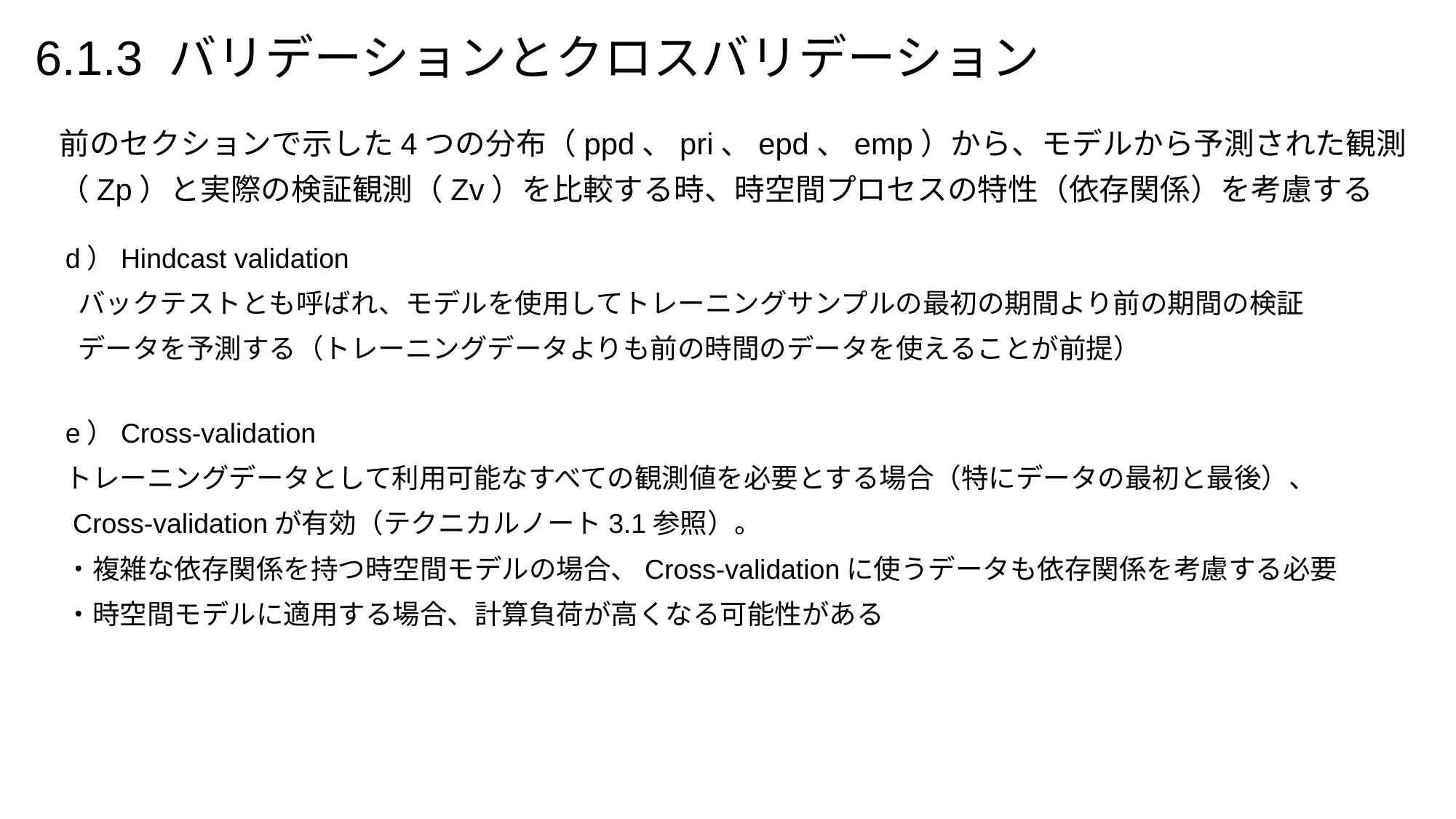

# 6.1.3 バリデーションとクロスバリデーション
前のセクションで示した4つの分布（ppd、pri、epd、emp）から、モデルから予測された観測（Zp）と実際の検証観測（Zv）を比較する時、時空間プロセスの特性（依存関係）を考慮する
d）Hindcast validation
 バックテストとも呼ばれ、モデルを使用してトレーニングサンプルの最初の期間より前の期間の検証
 データを予測する（トレーニングデータよりも前の時間のデータを使えることが前提）
e）Cross-validation
トレーニングデータとして利用可能なすべての観測値を必要とする場合（特にデータの最初と最後）、
 Cross-validationが有効（テクニカルノート3.1参照）。
・複雑な依存関係を持つ時空間モデルの場合、Cross-validationに使うデータも依存関係を考慮する必要
・時空間モデルに適用する場合、計算負荷が高くなる可能性がある